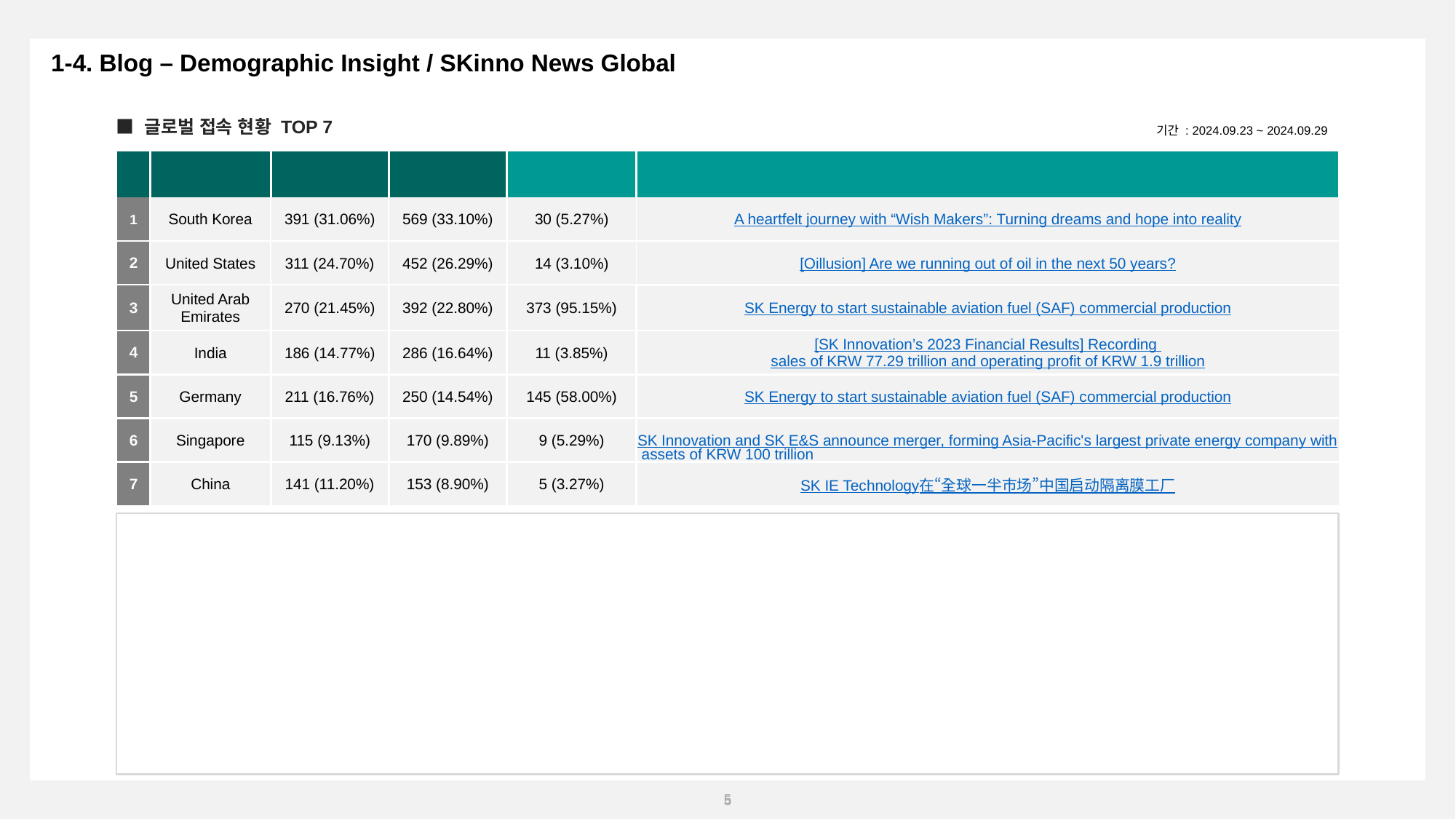

1-4. Blog – Demographic Insight / SKinno News Global
■ 글로벌 접속 현황 TOP 7
기간 : 2024.09.23 ~ 2024.09.29
| 순위 | 국가 | 총 방문 수 (비중) | 총 페이지뷰 (비중) | 해당국가 콘텐츠 PV (비중) | 가장 많이 본 콘텐츠 |
| --- | --- | --- | --- | --- | --- |
| 1 | South Korea | 391 (31.06%) | 569 (33.10%) | 30 (5.27%) | A heartfelt journey with “Wish Makers”: Turning dreams and hope into reality |
| 2 | United States | 311 (24.70%) | 452 (26.29%) | 14 (3.10%) | [Oillusion] Are we running out of oil in the next 50 years? |
| 3 | United Arab Emirates | 270 (21.45%) | 392 (22.80%) | 373 (95.15%) | SK Energy to start sustainable aviation fuel (SAF) commercial production |
| 4 | India | 186 (14.77%) | 286 (16.64%) | 11 (3.85%) | [SK Innovation’s 2023 Financial Results] Recording sales of KRW 77.29 trillion and operating profit of KRW 1.9 trillion |
| 5 | Germany | 211 (16.76%) | 250 (14.54%) | 145 (58.00%) | SK Energy to start sustainable aviation fuel (SAF) commercial production |
| 6 | Singapore | 115 (9.13%) | 170 (9.89%) | 9 (5.29%) | SK Innovation and SK E&S announce merger, forming Asia-Pacific's largest private energy company with assets of KRW 100 trillion |
| 7 | China | 141 (11.20%) | 153 (8.90%) | 5 (3.27%) | SK IE Technology在“全球一半市场”中国启动隔离膜工厂 |